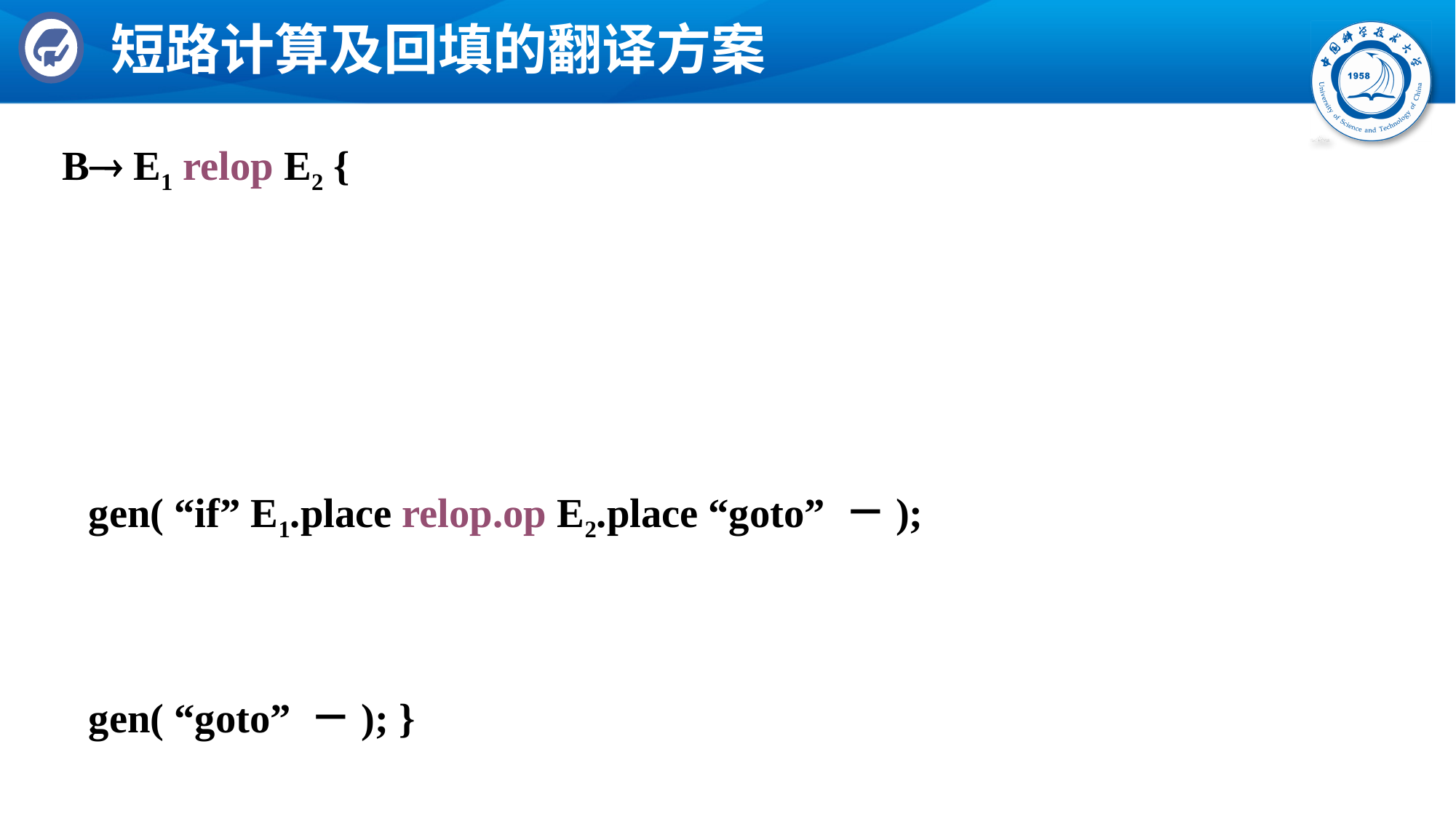

# 短路计算及回填的翻译方案
B→ E1 relop E2 {
	B.truelist = makelist(nextinstr);
  B.falselist = makelist(nextinstr+1);
  /*为真时，执行条件跳转指令，但是目标为空。当目标明确后，回填nextinstr所对应的跳转指令*/
	gen( “if” E1.place relop.op E2.place “goto” －);
  /*为假时，执行无条件跳转指令，但是目标为空。当目标明确后，回填nextinstr+1所对应的跳转指令*/
	gen( “goto” －); }